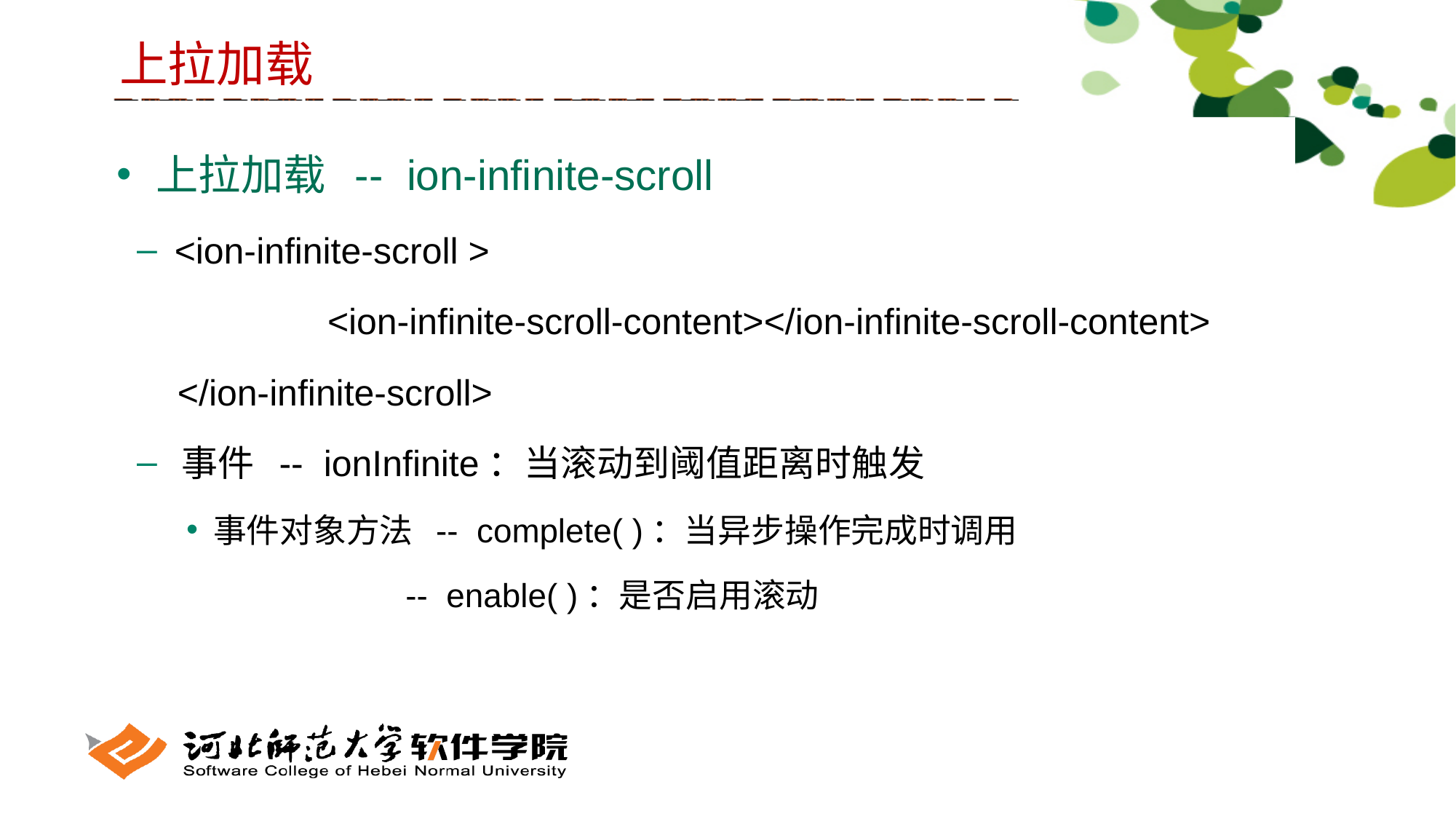

上拉加载
 上拉加载  --  ion-infinite-scroll
 <ion-infinite-scroll >
  	        <ion-infinite-scroll-content></ion-infinite-scroll-content>
    </ion-infinite-scroll>
 事件  --  ionInfinite：当滚动到阈值距离时触发
 事件对象方法  --  complete( )：当异步操作完成时调用
                          --  enable( )：是否启用滚动